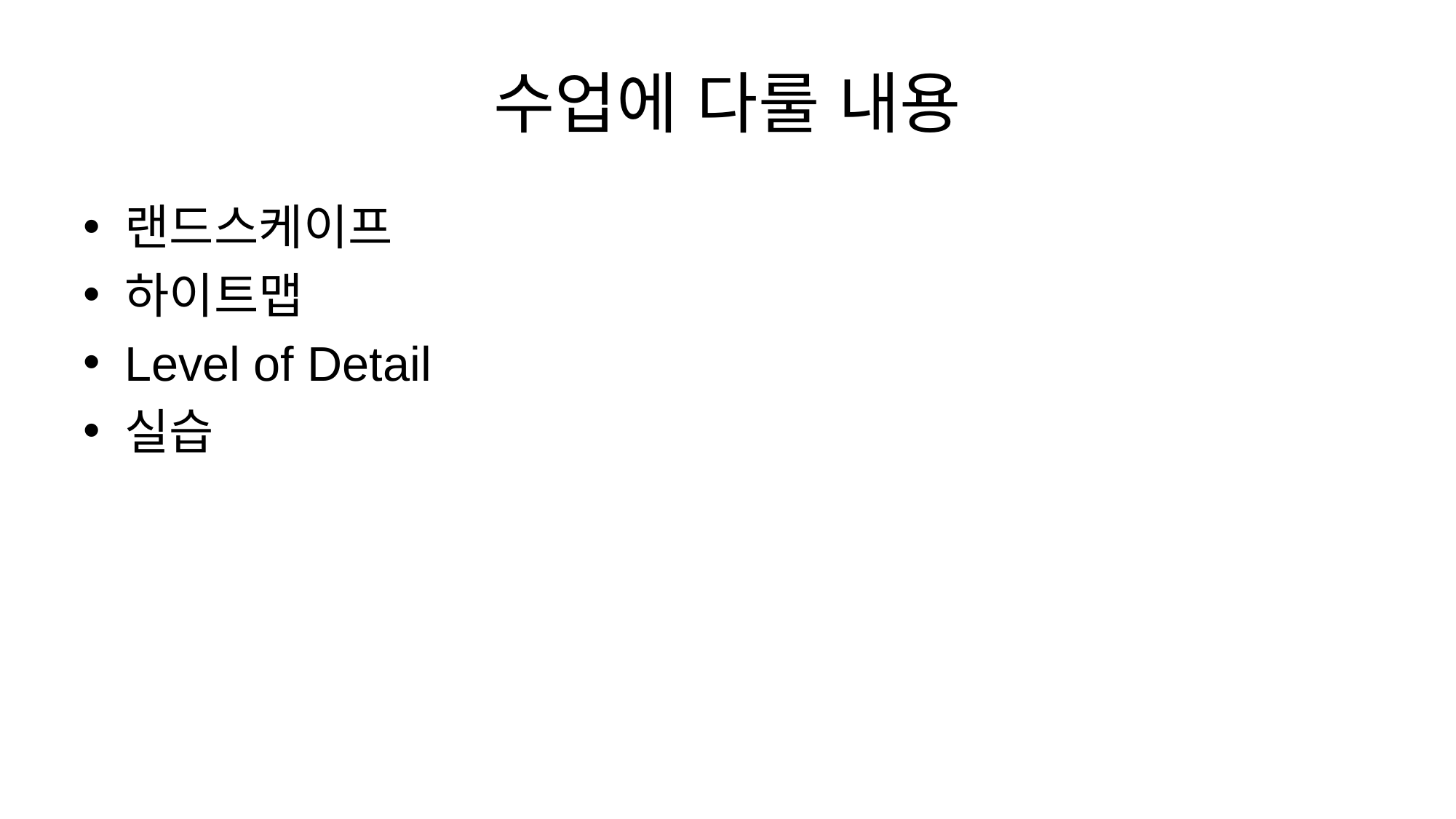

# 수업에 다룰 내용
랜드스케이프
하이트맵
Level of Detail
실습